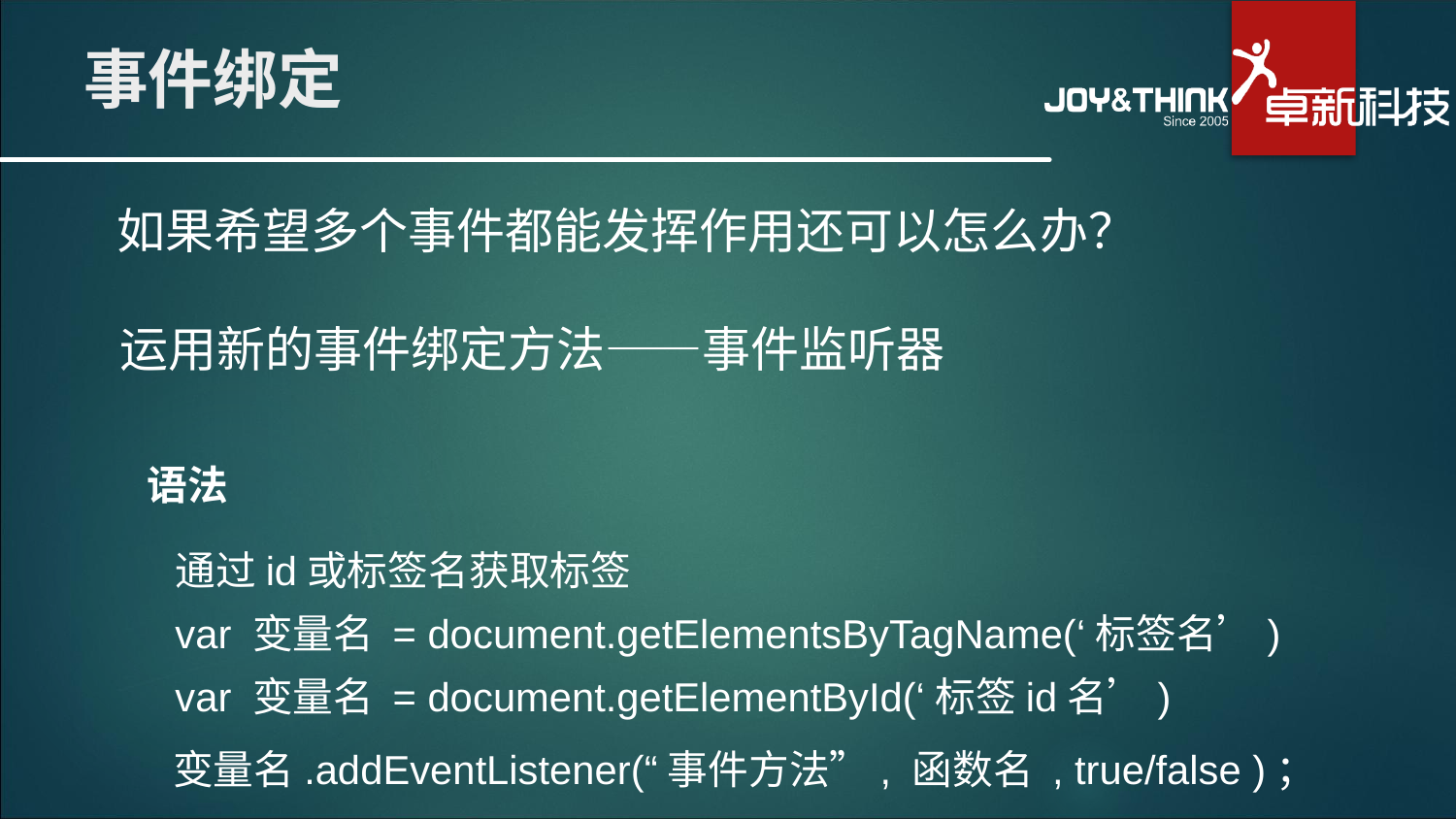

# 事件绑定
如果希望多个事件都能发挥作用还可以怎么办？
运用新的事件绑定方法——事件监听器
语法
通过id或标签名获取标签
var 变量名 = document.getElementsByTagName(‘标签名’)
var 变量名 = document.getElementById(‘标签id名’)
变量名.addEventListener(“事件方法”, 函数名 , true/false )；